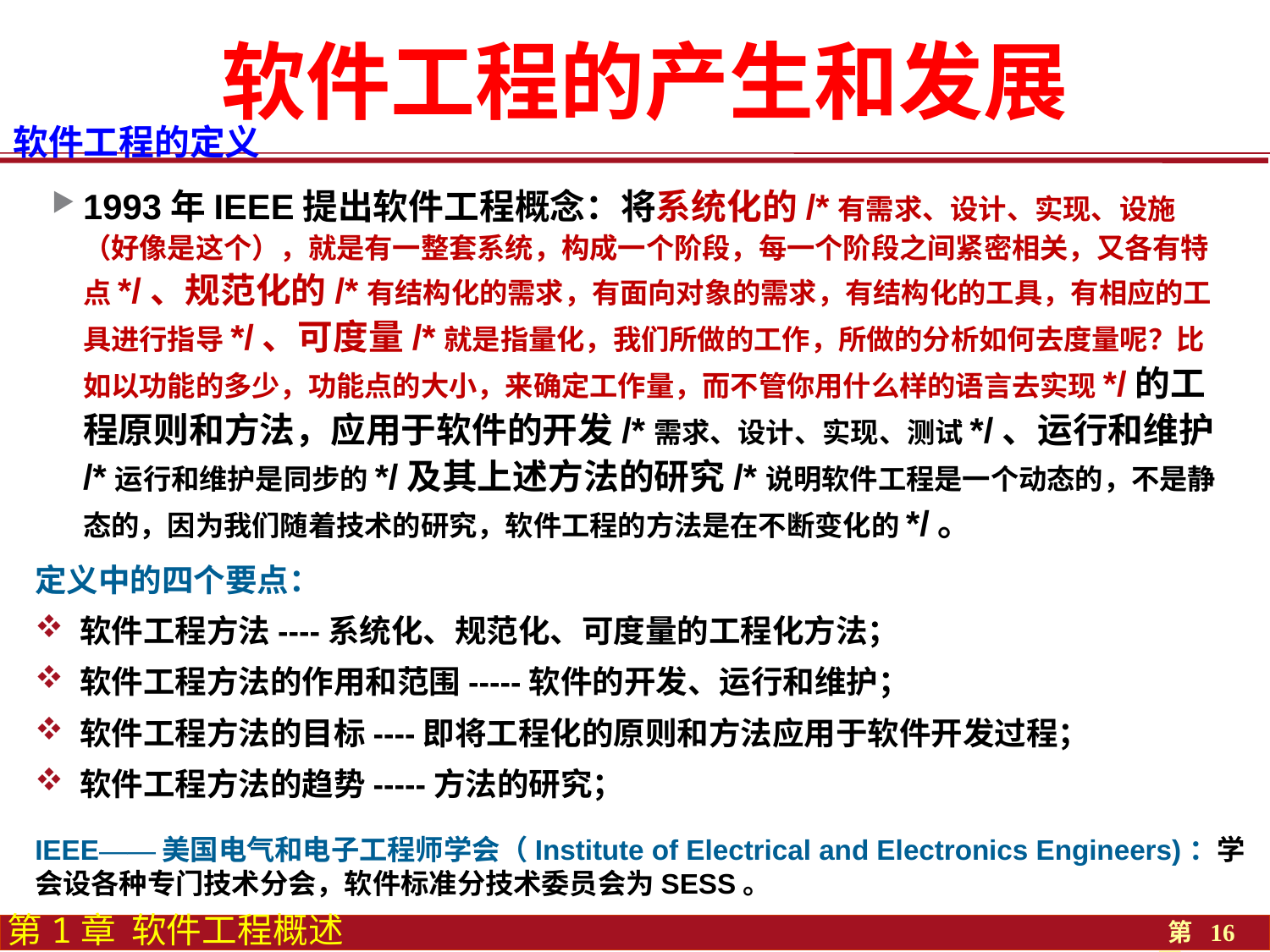

# 软件工程的产生和发展
 软件工程的定义
1993年IEEE提出软件工程概念：将系统化的/*有需求、设计、实现、设施（好像是这个），就是有一整套系统，构成一个阶段，每一个阶段之间紧密相关，又各有特点*/、规范化的/*有结构化的需求，有面向对象的需求，有结构化的工具，有相应的工具进行指导*/、可度量/*就是指量化，我们所做的工作，所做的分析如何去度量呢？比如以功能的多少，功能点的大小，来确定工作量，而不管你用什么样的语言去实现*/的工程原则和方法，应用于软件的开发/*需求、设计、实现、测试*/、运行和维护/*运行和维护是同步的*/及其上述方法的研究/*说明软件工程是一个动态的，不是静态的，因为我们随着技术的研究，软件工程的方法是在不断变化的*/。
定义中的四个要点：
 软件工程方法----系统化、规范化、可度量的工程化方法；
 软件工程方法的作用和范围-----软件的开发、运行和维护；
 软件工程方法的目标----即将工程化的原则和方法应用于软件开发过程；
 软件工程方法的趋势-----方法的研究；
IEEE——美国电气和电子工程师学会（Institute of Electrical and Electronics Engineers)：学会设各种专门技术分会，软件标准分技术委员会为SESS。